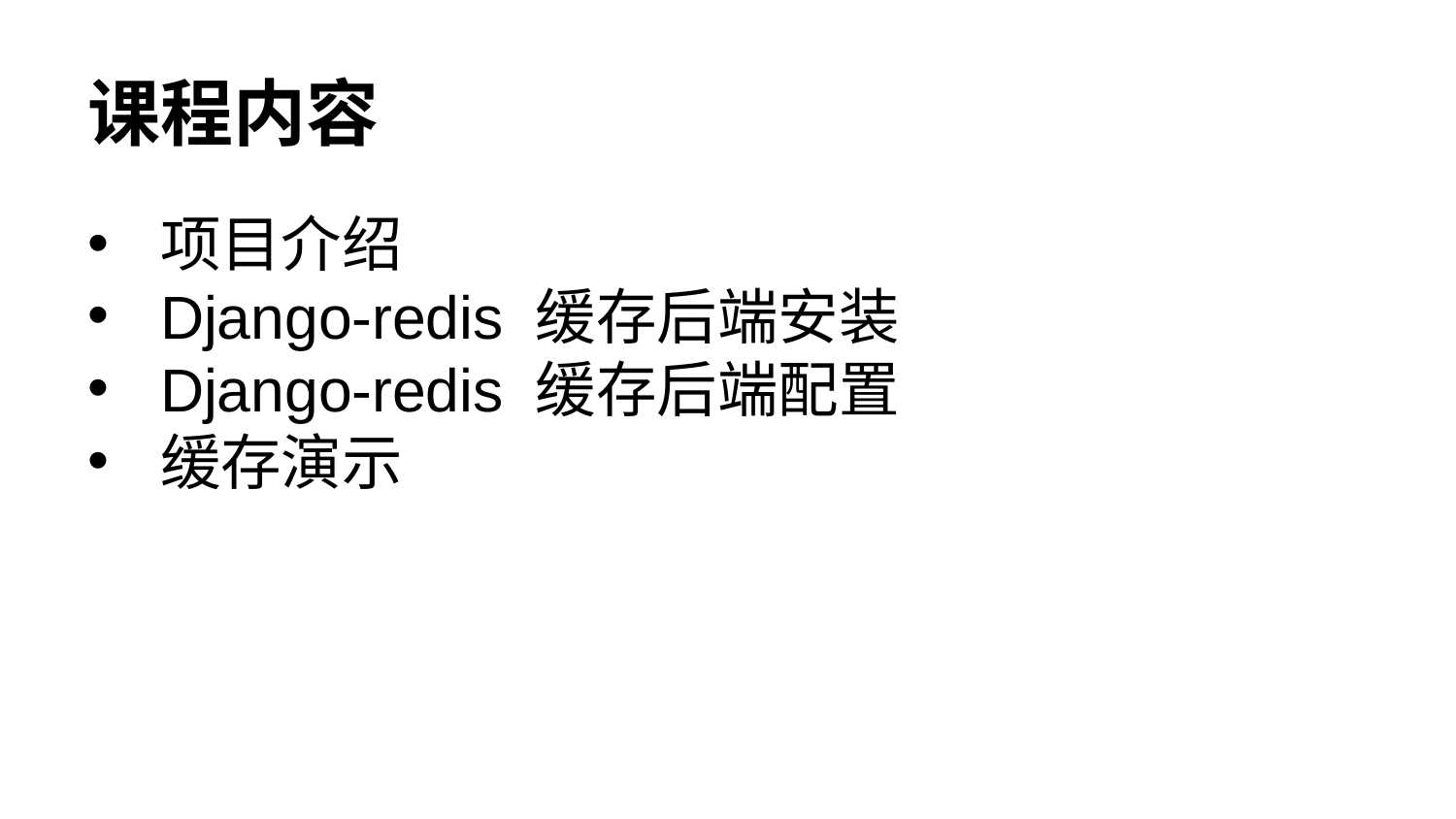

# 课程内容
项目介绍
Django-redis 缓存后端安装
Django-redis 缓存后端配置
缓存演示